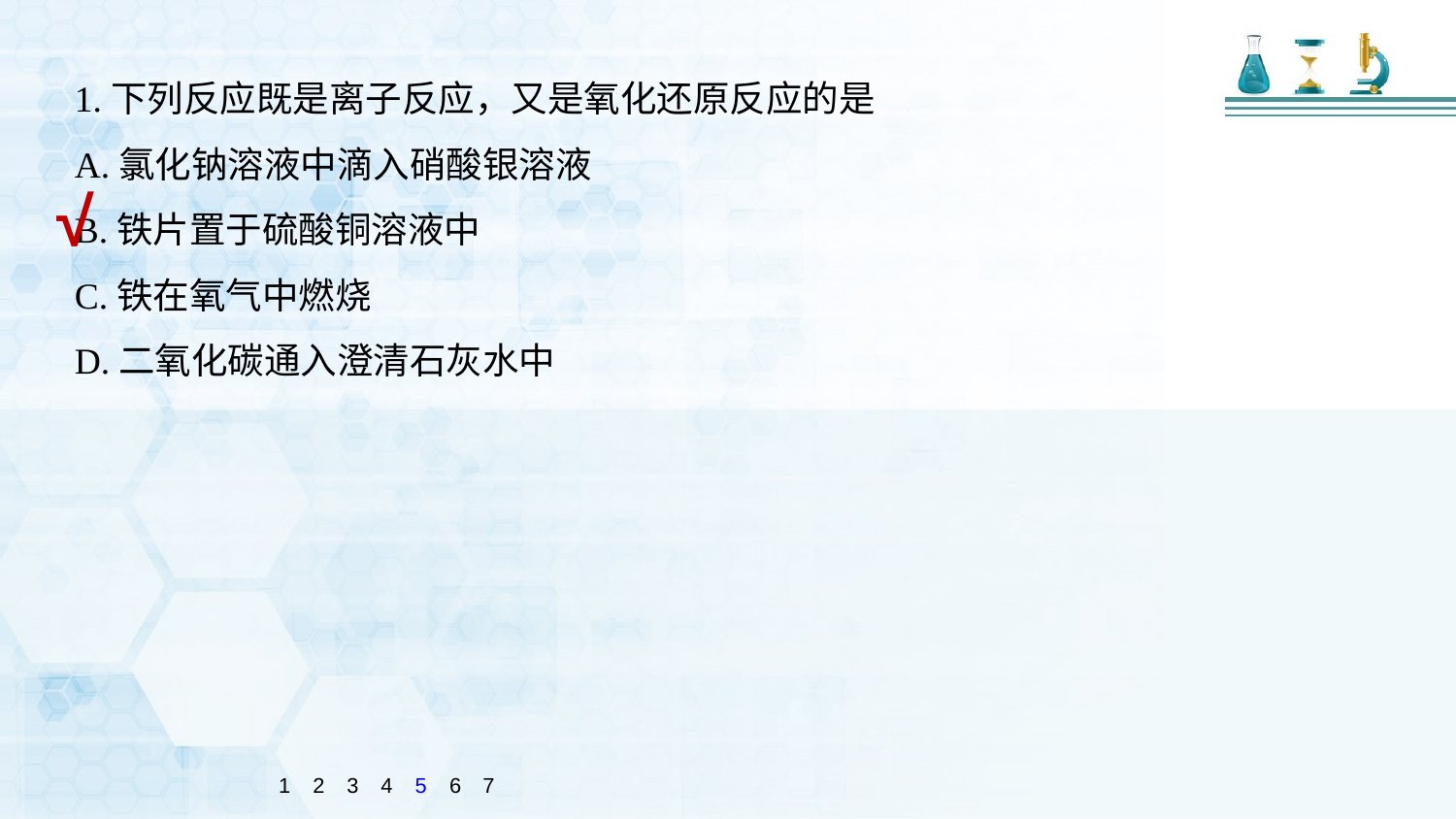

1.下列反应既是离子反应，又是氧化还原反应的是
A.氯化钠溶液中滴入硝酸银溶液
B.铁片置于硫酸铜溶液中
C.铁在氧气中燃烧
D.二氧化碳通入澄清石灰水中
√
1
2
3
4
5
6
7